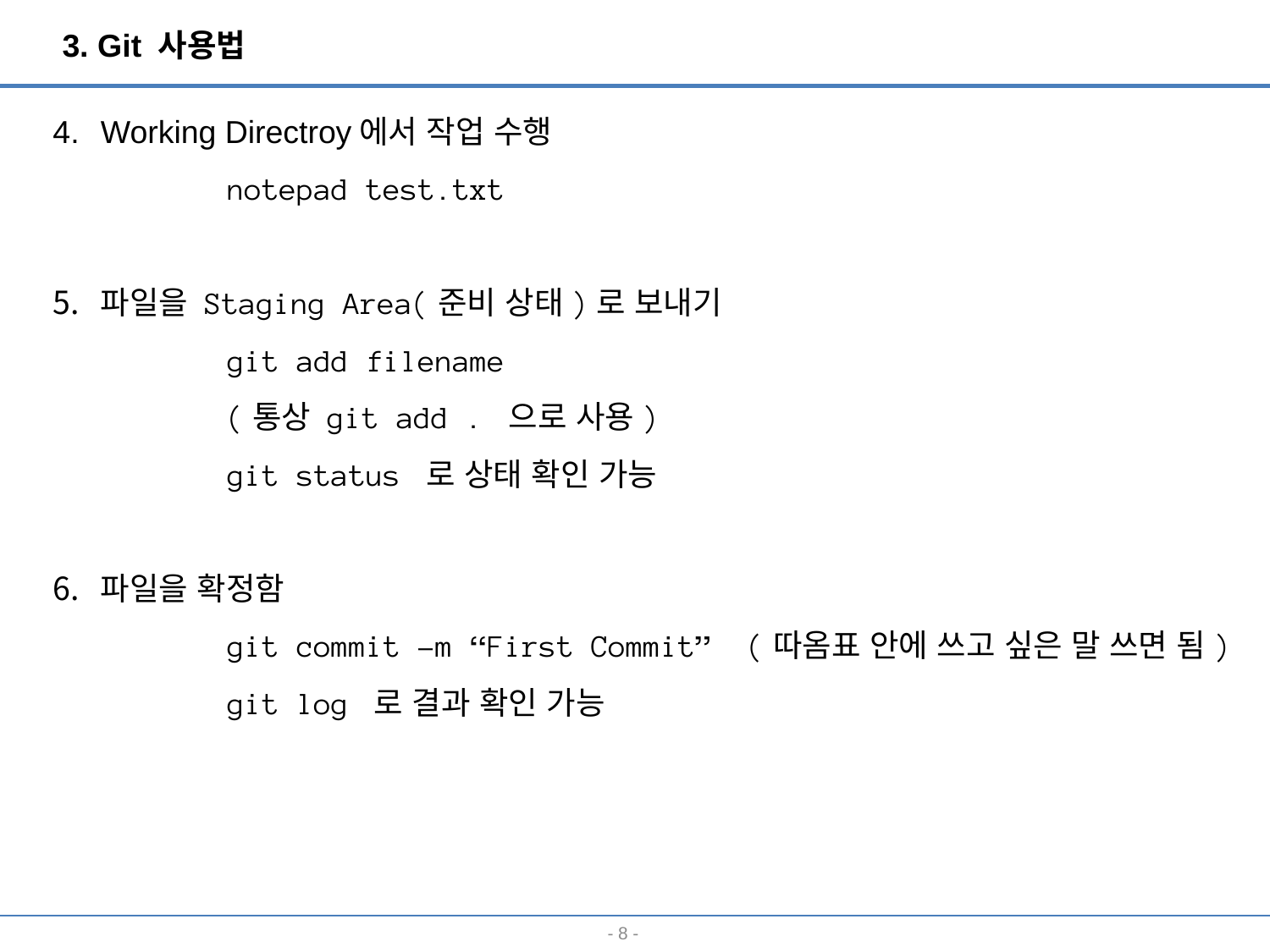

3. Git 사용법
Working Directroy에서 작업 수행
	notepad test.txt

파일을 Staging Area(준비 상태)로 보내기
	git add filename
	(통상 git add . 으로 사용)
	git status 로 상태 확인 가능
파일을 확정함
	git commit -m “First Commit”  (따옴표 안에 쓰고 싶은 말 쓰면 됨)
	git log 로 결과 확인 가능
- 8 -